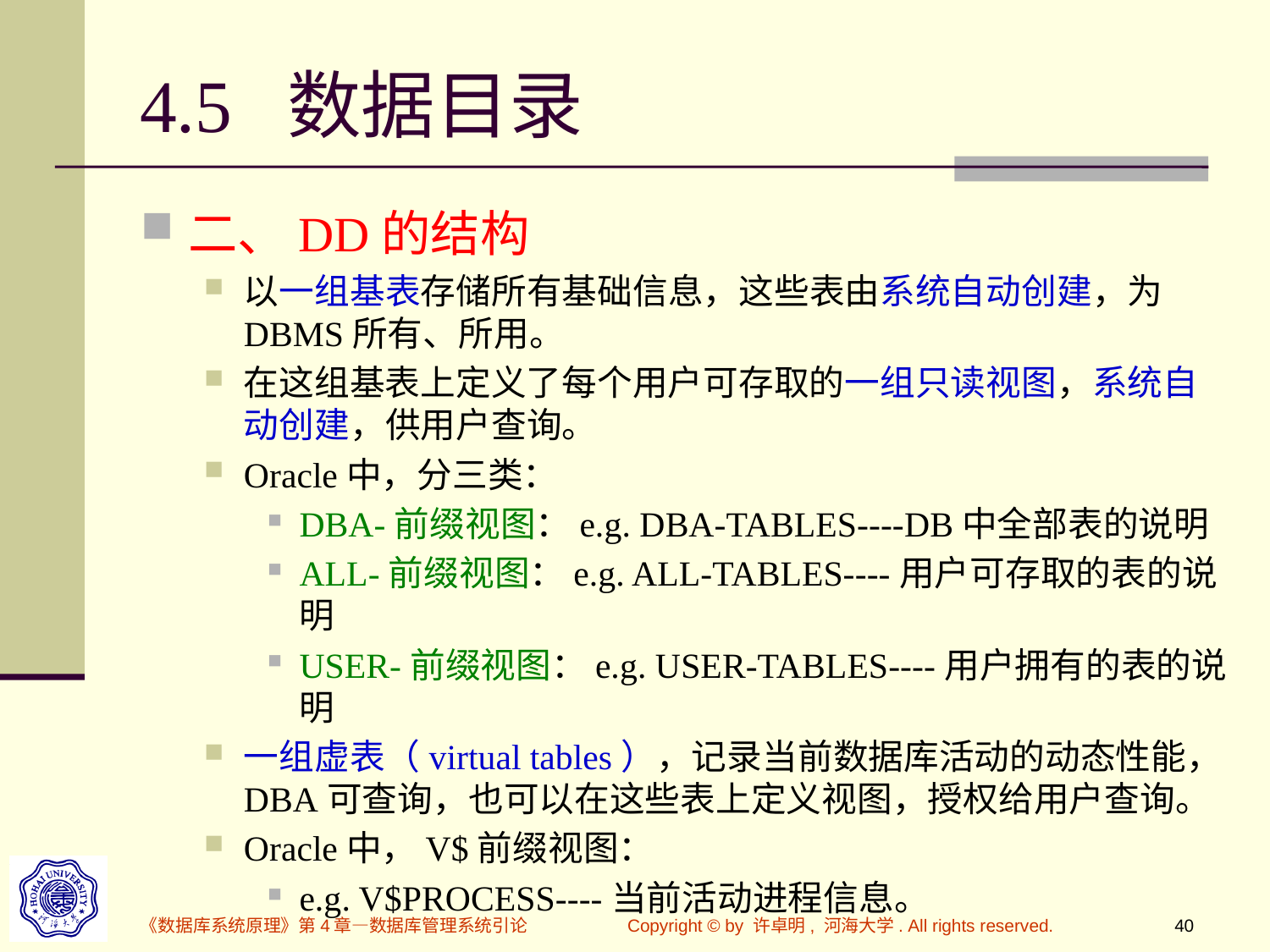

# 4.5  数据目录
二、DD的结构
以一组基表存储所有基础信息，这些表由系统自动创建，为DBMS所有、所用。
在这组基表上定义了每个用户可存取的一组只读视图，系统自动创建，供用户查询。
Oracle中，分三类：
DBA-前缀视图：e.g. DBA-TABLES----DB中全部表的说明
ALL-前缀视图：e.g. ALL-TABLES----用户可存取的表的说明
USER-前缀视图：e.g. USER-TABLES----用户拥有的表的说明
一组虚表（virtual tables），记录当前数据库活动的动态性能，DBA可查询，也可以在这些表上定义视图，授权给用户查询。
Oracle中，V$前缀视图：
e.g. V$PROCESS----当前活动进程信息。
《数据库系统原理》第4章—数据库管理系统引论
Copyright © by 许卓明, 河海大学. All rights reserved.
40